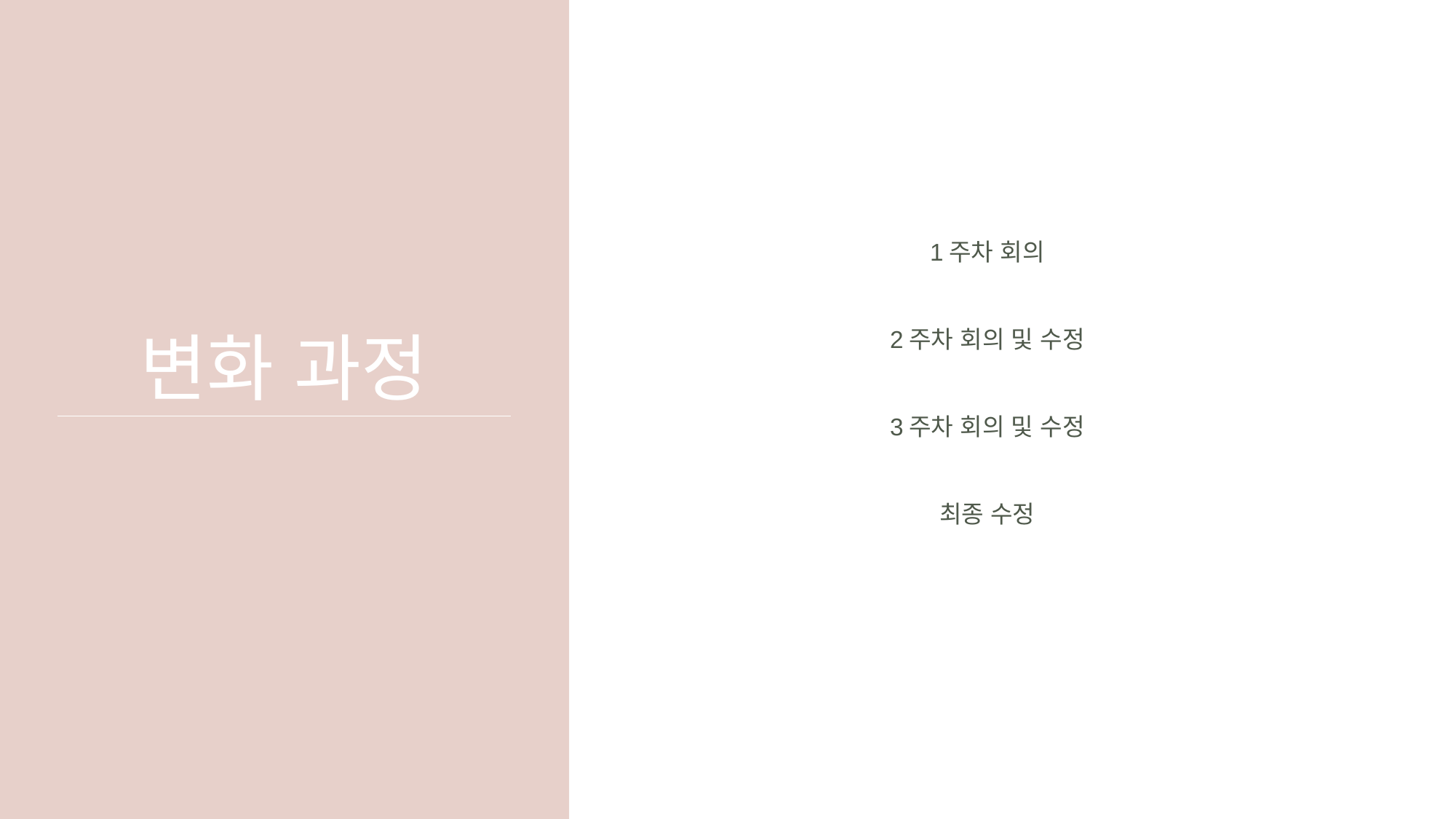

1주차 회의

2주차 회의 및 수정

3주차 회의 및 수정

최종 수정
변화 과정